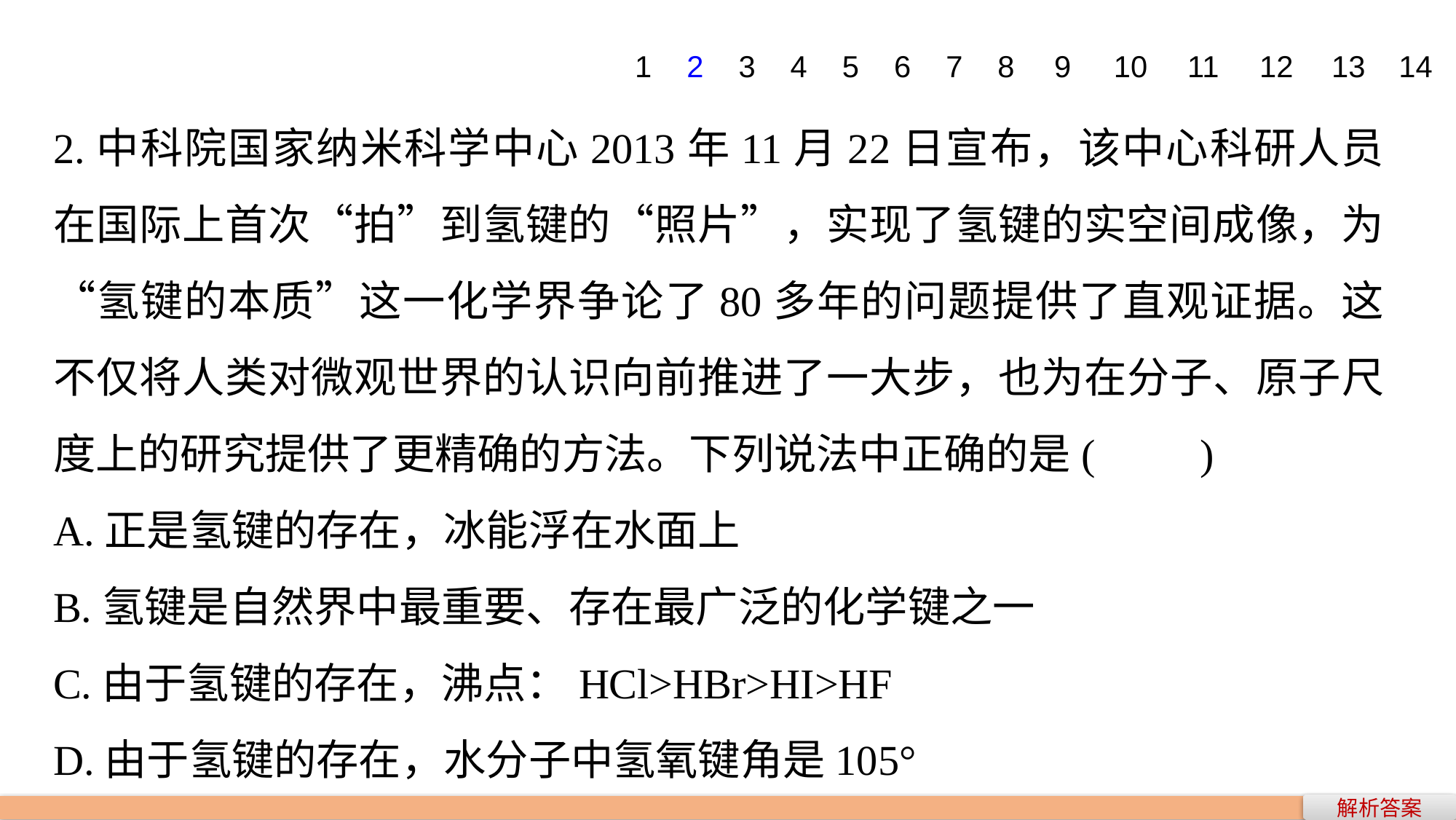

1
2
3
4
5
6
7
8
9
10
11
12
13
14
2.中科院国家纳米科学中心2013年11月22日宣布，该中心科研人员在国际上首次“拍”到氢键的“照片”，实现了氢键的实空间成像，为“氢键的本质”这一化学界争论了80多年的问题提供了直观证据。这不仅将人类对微观世界的认识向前推进了一大步，也为在分子、原子尺度上的研究提供了更精确的方法。下列说法中正确的是(　　)
A.正是氢键的存在，冰能浮在水面上
B.氢键是自然界中最重要、存在最广泛的化学键之一
C.由于氢键的存在，沸点：HCl>HBr>HI>HF
D.由于氢键的存在，水分子中氢氧键角是105°
解析答案